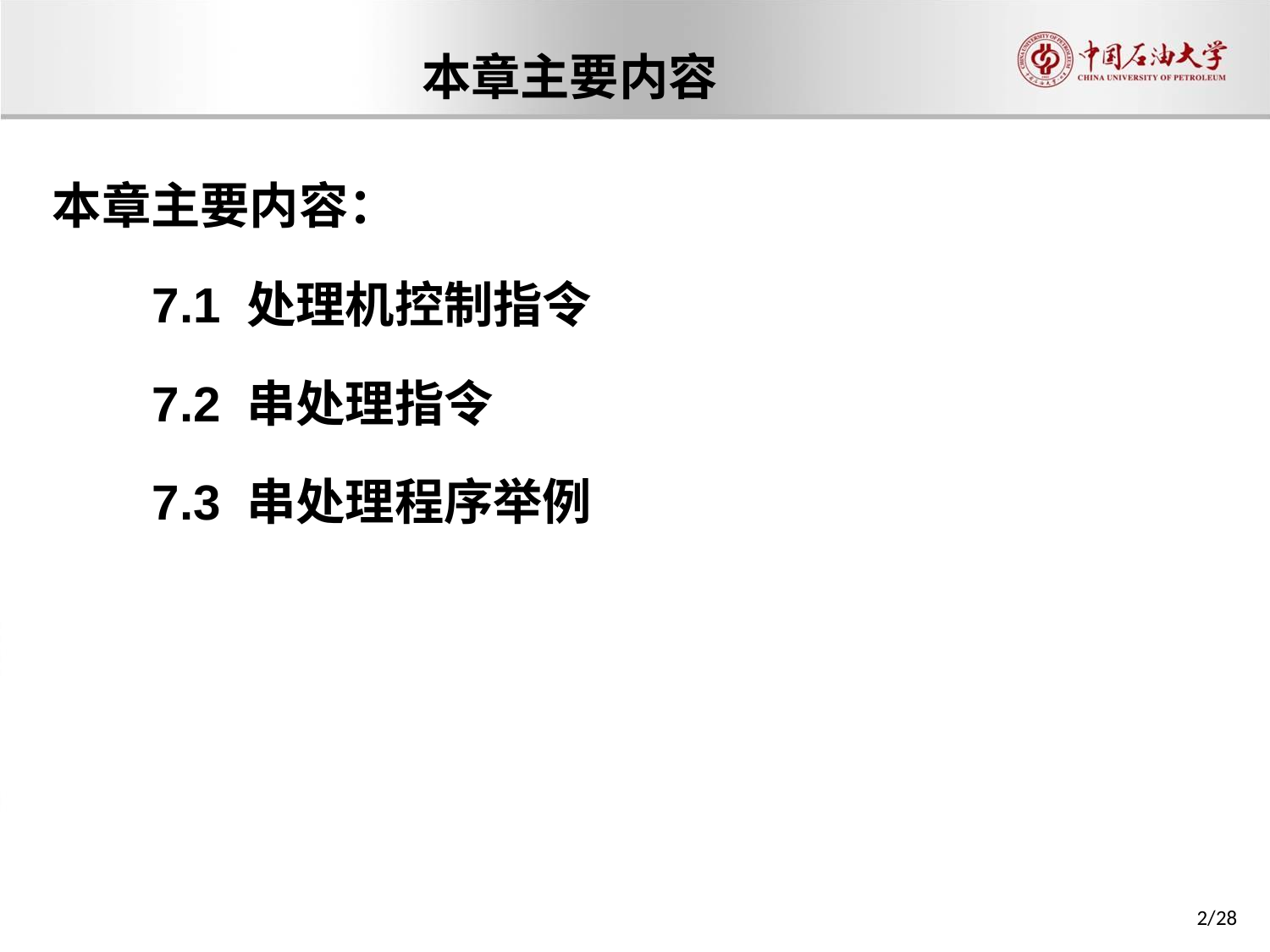

本章主要内容
本章主要内容：
7.1 处理机控制指令
7.2 串处理指令
7.3 串处理程序举例
2/28